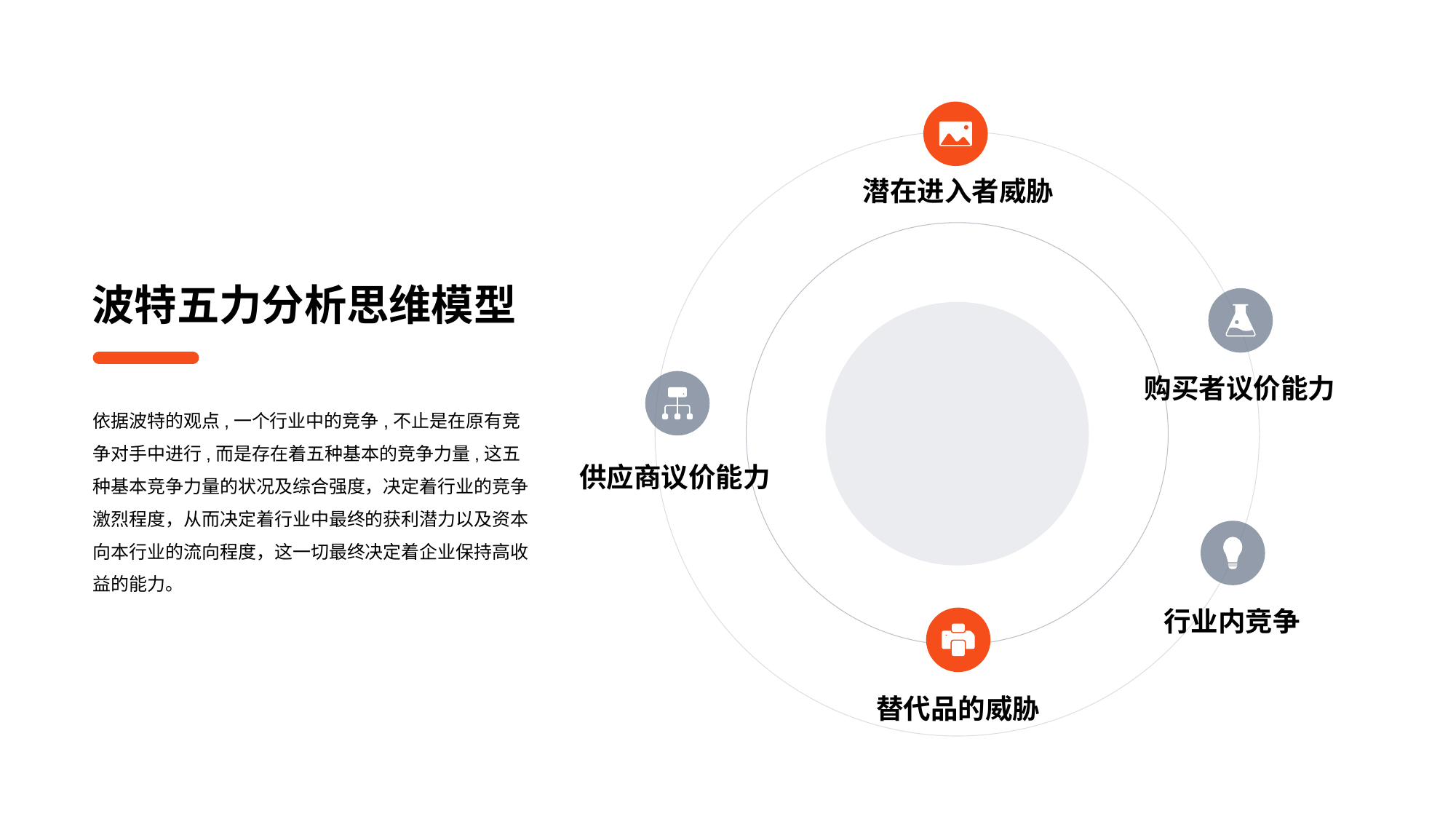

潜在进入者威胁

购买者议价能力

供应商议价能力

行业内竞争

替代品的威胁
波特五力分析思维模型
依据波特的观点,一个行业中的竞争,不止是在原有竞争对手中进行,而是存在着五种基本的竞争力量,这五种基本竞争力量的状况及综合强度，决定着行业的竞争激烈程度，从而决定着行业中最终的获利潜力以及资本向本行业的流向程度，这一切最终决定着企业保持高收益的能力。